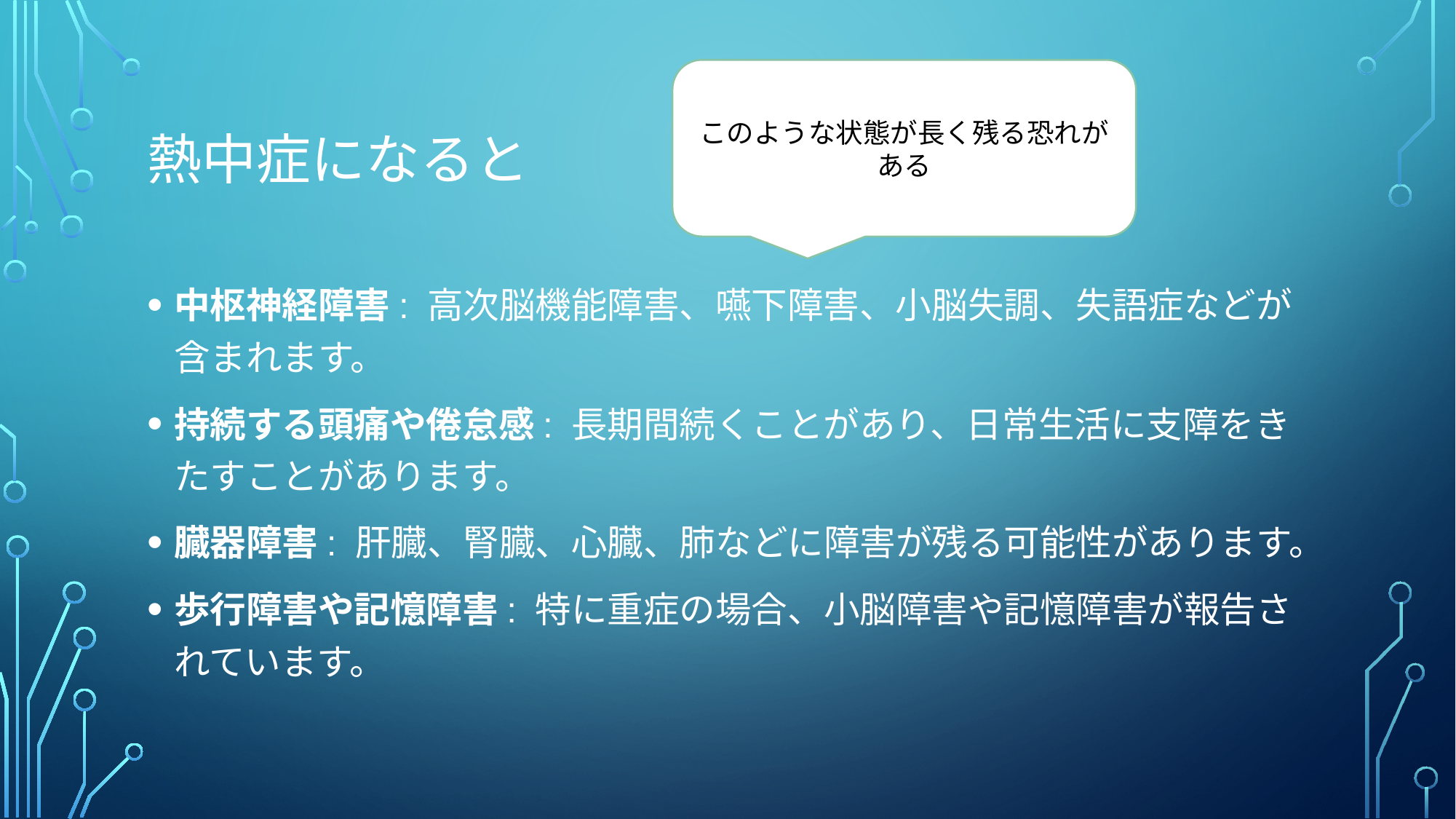

このような状態が長く残る恐れがある
# 熱中症になると
中枢神経障害: 高次脳機能障害、嚥下障害、小脳失調、失語症などが含まれます。
持続する頭痛や倦怠感: 長期間続くことがあり、日常生活に支障をきたすことがあります。
臓器障害: 肝臓、腎臓、心臓、肺などに障害が残る可能性があります。
歩行障害や記憶障害: 特に重症の場合、小脳障害や記憶障害が報告されています。